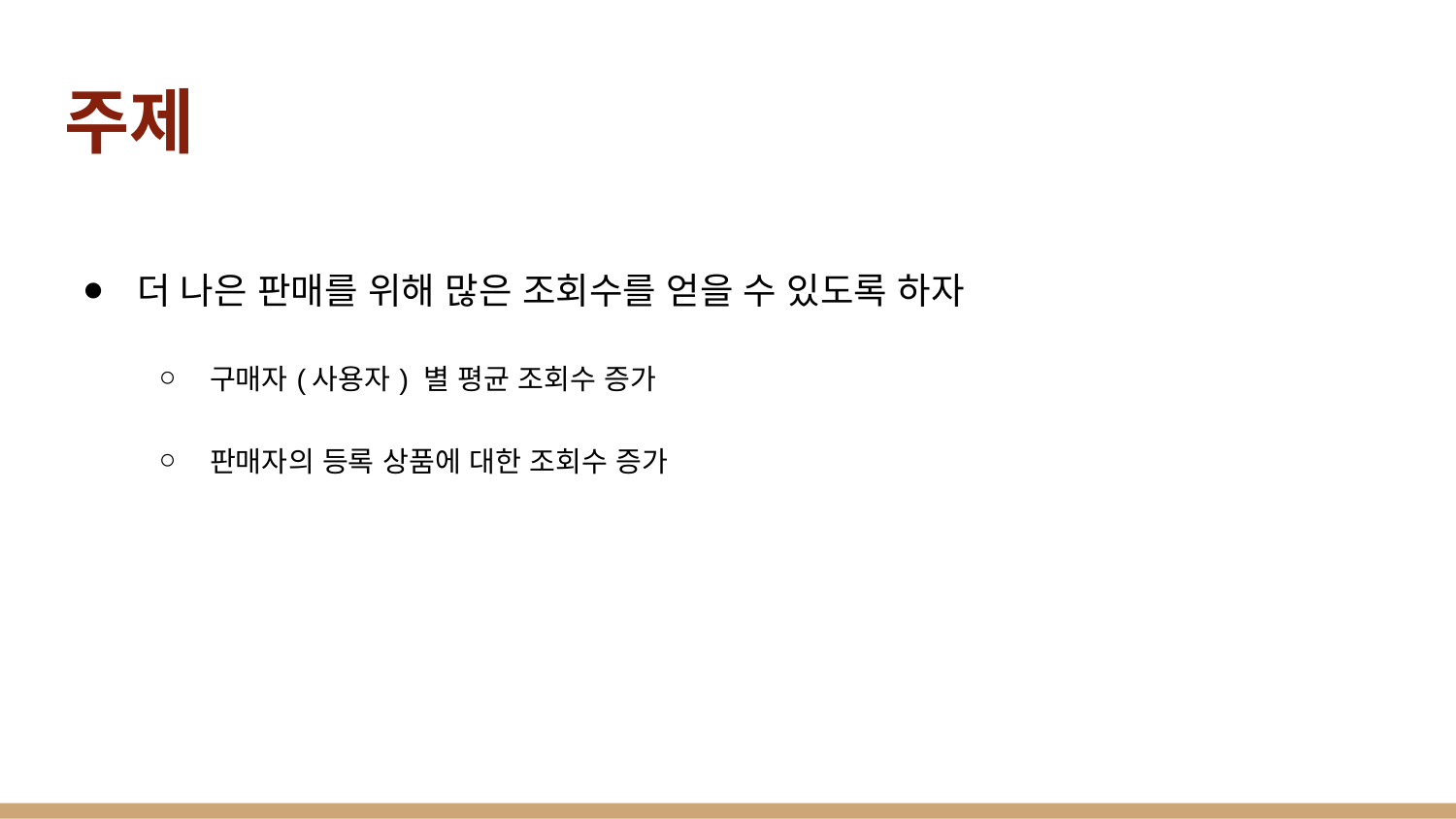

# 주제
더 나은 판매를 위해 많은 조회수를 얻을 수 있도록 하자
구매자(사용자) 별 평균 조회수 증가
판매자의 등록 상품에 대한 조회수 증가